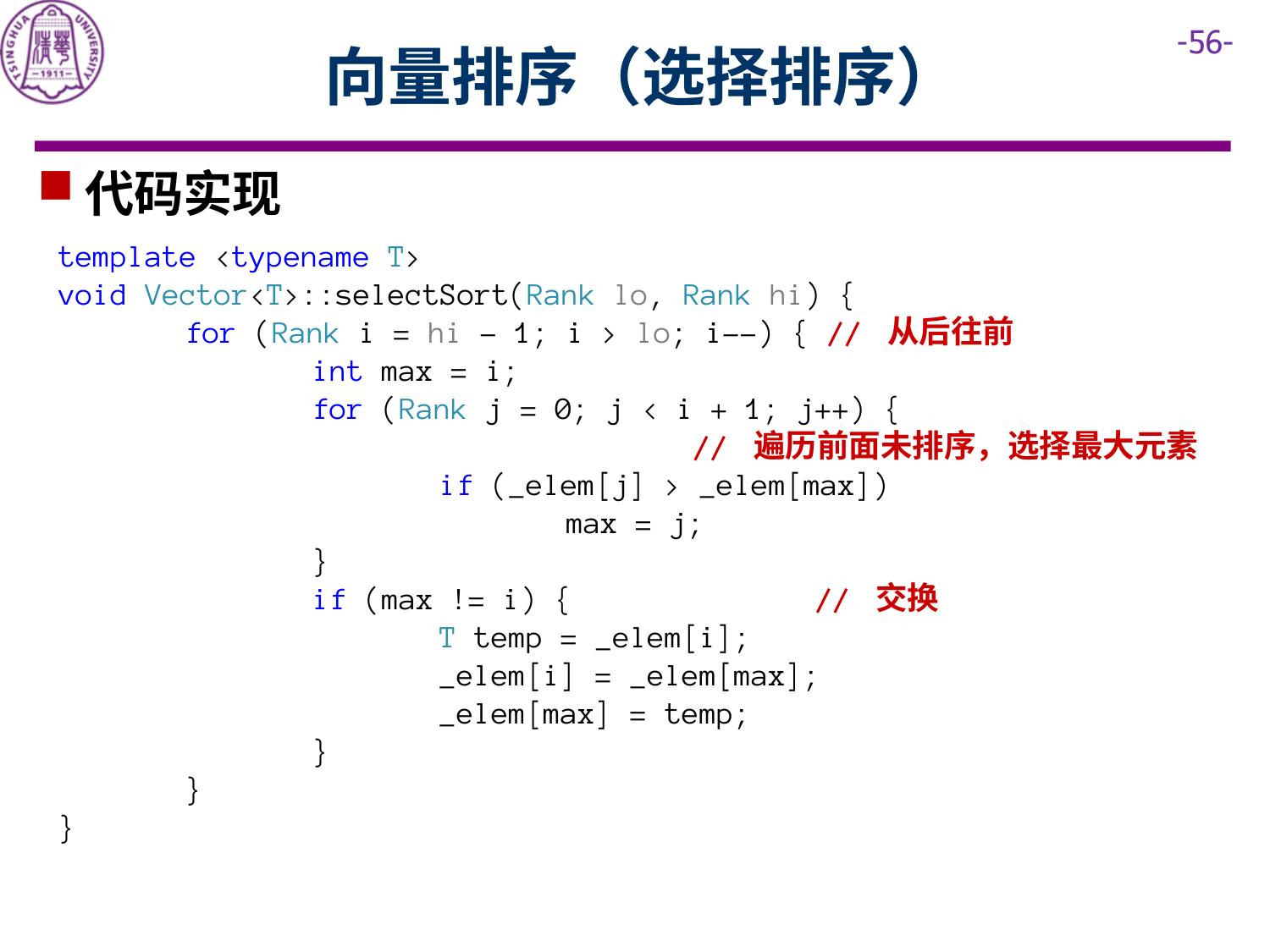

# 向量排序（选择排序）
代码实现
template <typename T>
void Vector<T>::selectSort(Rank lo, Rank hi) {
	for (Rank i = hi - 1; i > lo; i--) { // 从后往前
		int max = i;
		for (Rank j = 0; j < i + 1; j++) {
					// 遍历前面未排序，选择最大元素
			if (_elem[j] > _elem[max])
				max = j;
		}
		if (max != i) {              // 交换
			T temp = _elem[i];
			_elem[i] = _elem[max];
			_elem[max] = temp;
		}
	}
}